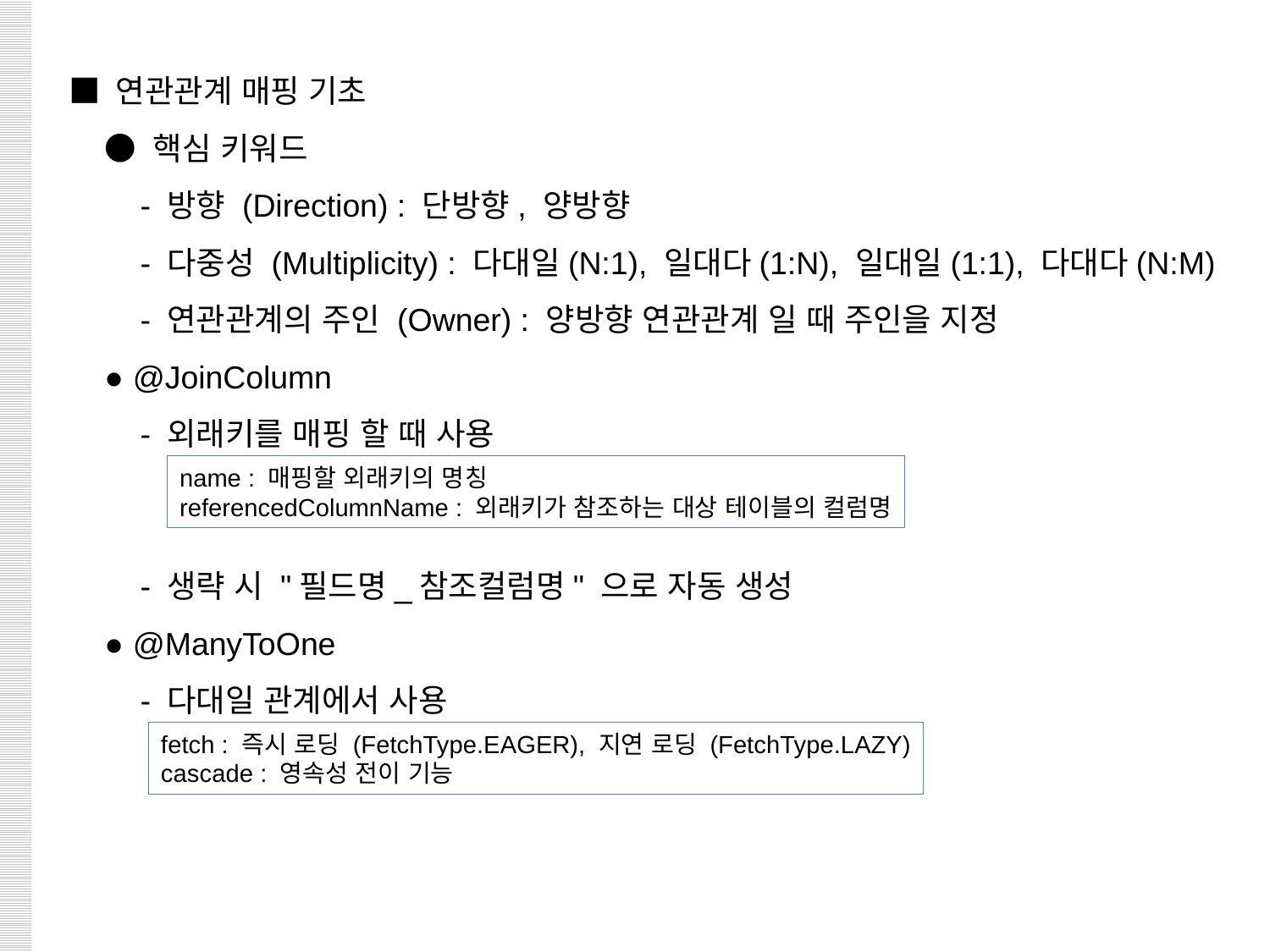

■ 연관관계 매핑 기초
    ● 핵심 키워드
        - 방향 (Direction) : 단방향, 양방향
        - 다중성 (Multiplicity) : 다대일(N:1), 일대다(1:N), 일대일(1:1), 다대다(N:M)
        - 연관관계의 주인 (Owner) : 양방향 연관관계 일 때 주인을 지정
    ● @JoinColumn
        - 외래키를 매핑 할 때 사용

        - 생략 시 "필드명_참조컬럼명" 으로 자동 생성
    ● @ManyToOne
        - 다대일 관계에서 사용

name : 매핑할 외래키의 명칭
referencedColumnName : 외래키가 참조하는 대상 테이블의 컬럼명
fetch : 즉시 로딩 (FetchType.EAGER), 지연 로딩 (FetchType.LAZY)
cascade : 영속성 전이 기능